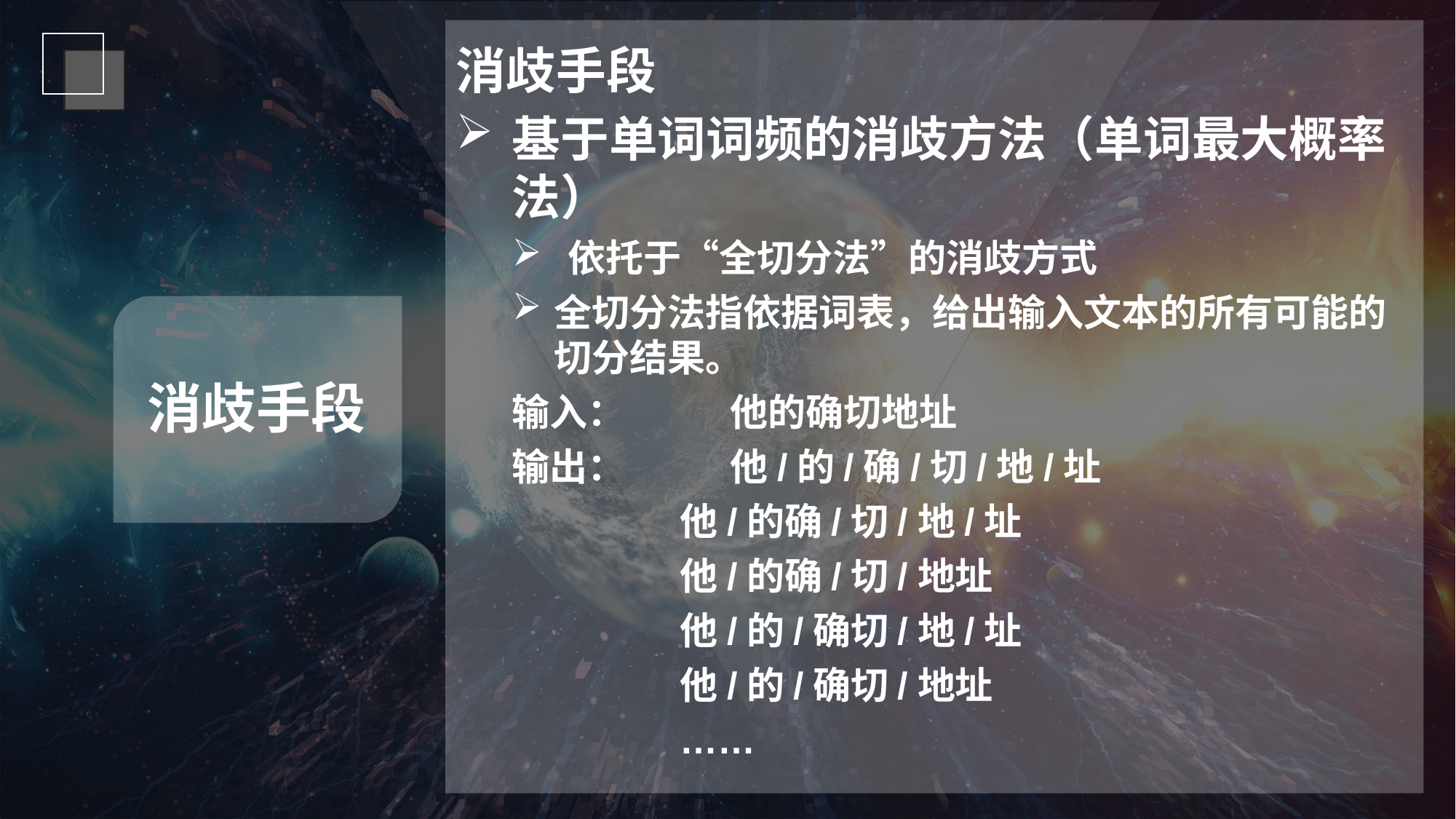

消歧手段
基于单词词频的消歧方法（单词最大概率法）
依托于“全切分法”的消歧方式
全切分法指依据词表，给出输入文本的所有可能的切分结果。
输入：	他的确切地址
输出：	他/的/确/切/地/址
他/的确/切/地/址
他/的确/切/地址
他/的/确切/地/址
他/的/确切/地址
……

消歧手段